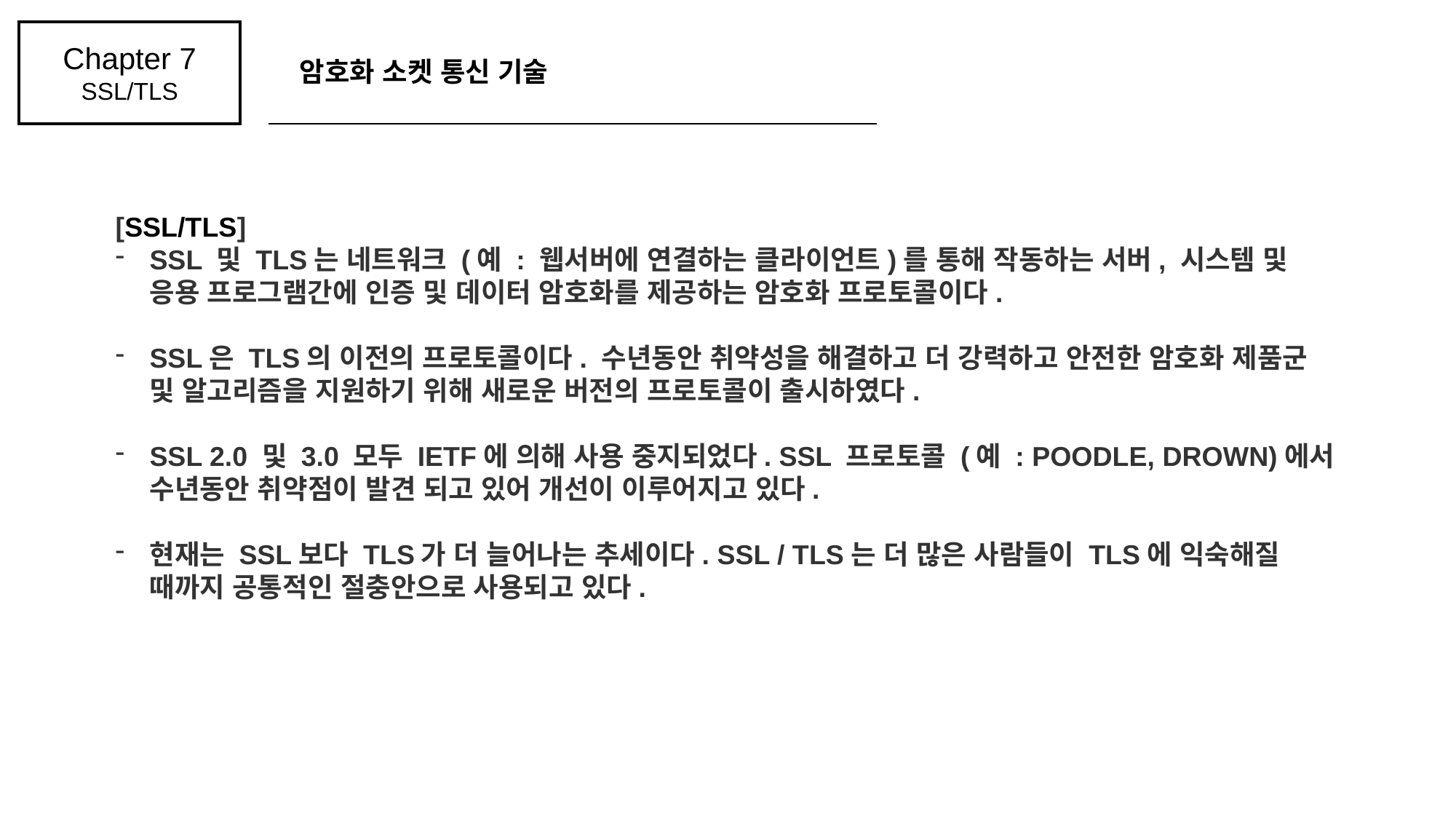

Chapter 7
SSL/TLS
암호화 소켓 통신 기술
[SSL/TLS]
SSL 및 TLS는 네트워크 (예 : 웹서버에 연결하는 클라이언트)를 통해 작동하는 서버, 시스템 및 응용 프로그램간에 인증 및 데이터 암호화를 제공하는 암호화 프로토콜이다.

SSL은 TLS의 이전의 프로토콜이다. 수년동안 취약성을 해결하고 더 강력하고 안전한 암호화 제품군 및 알고리즘을 지원하기 위해 새로운 버전의 프로토콜이 출시하였다.

SSL 2.0 및 3.0 모두 IETF에 의해 사용 중지되었다. SSL 프로토콜 (예 : POODLE, DROWN)에서 수년동안 취약점이 발견 되고 있어 개선이 이루어지고 있다.

현재는 SSL보다 TLS가 더 늘어나는 추세이다. SSL / TLS는 더 많은 사람들이 TLS에 익숙해질 때까지 공통적인 절충안으로 사용되고 있다.